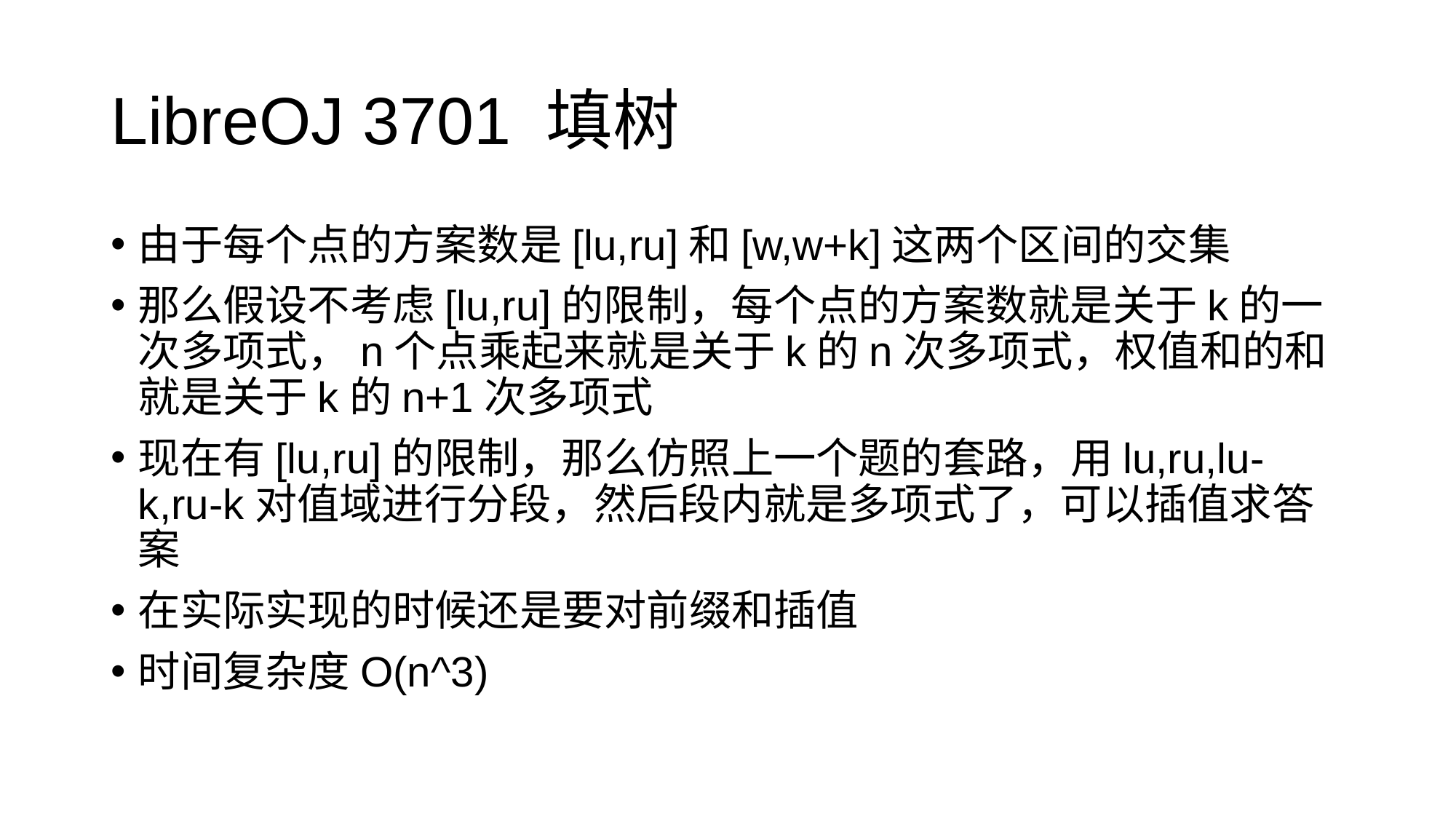

# LibreOJ 3701 填树
由于每个点的方案数是[lu,ru]和[w,w+k]这两个区间的交集
那么假设不考虑[lu,ru]的限制，每个点的方案数就是关于k的一次多项式，n个点乘起来就是关于k的n次多项式，权值和的和就是关于k的n+1次多项式
现在有[lu,ru]的限制，那么仿照上一个题的套路，用lu,ru,lu-k,ru-k对值域进行分段，然后段内就是多项式了，可以插值求答案
在实际实现的时候还是要对前缀和插值
时间复杂度O(n^3)